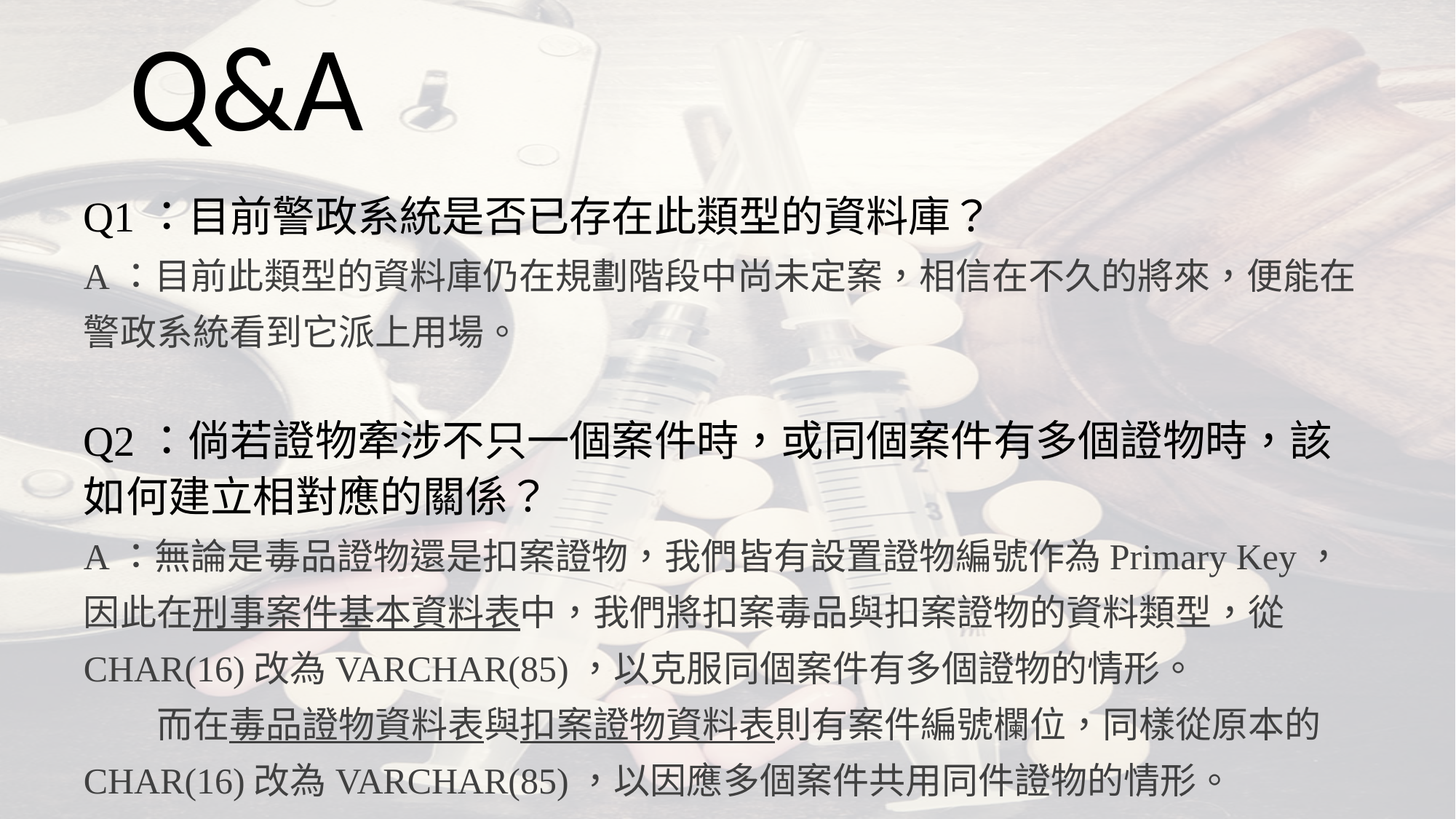

# Q&A
Q1：目前警政系統是否已存在此類型的資料庫？
A：目前此類型的資料庫仍在規劃階段中尚未定案，相信在不久的將來，便能在警政系統看到它派上用場。
Q2：倘若證物牽涉不只一個案件時，或同個案件有多個證物時，該如何建立相對應的關係？
A：無論是毒品證物還是扣案證物，我們皆有設置證物編號作為Primary Key，因此在刑事案件基本資料表中，我們將扣案毒品與扣案證物的資料類型，從CHAR(16)改為VARCHAR(85)，以克服同個案件有多個證物的情形。
　　而在毒品證物資料表與扣案證物資料表則有案件編號欄位，同樣從原本的CHAR(16)改為VARCHAR(85)，以因應多個案件共用同件證物的情形。